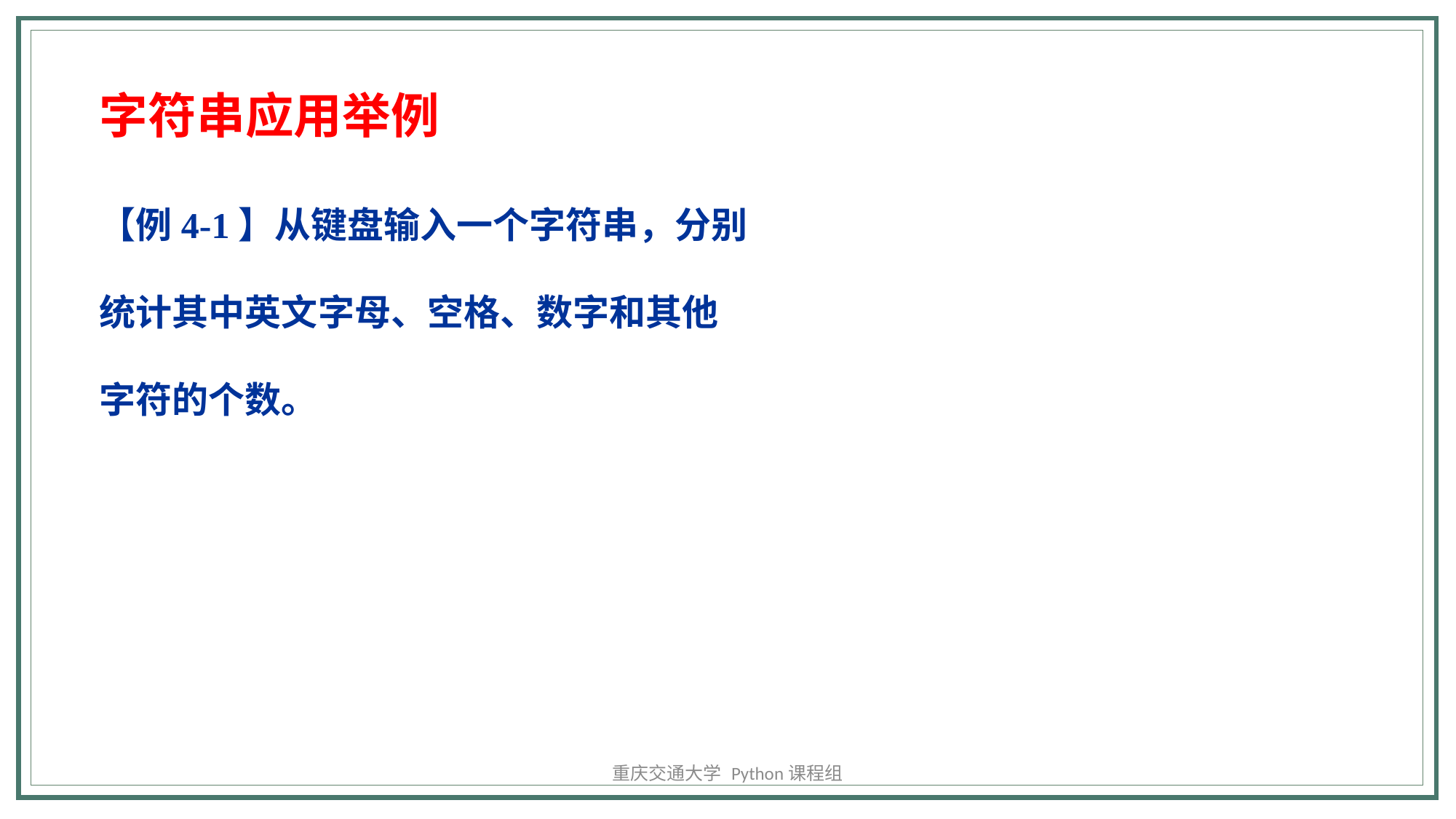

字符串应用举例
【例4-1】从键盘输入一个字符串，分别统计其中英文字母、空格、数字和其他字符的个数。
重庆交通大学 Python课程组